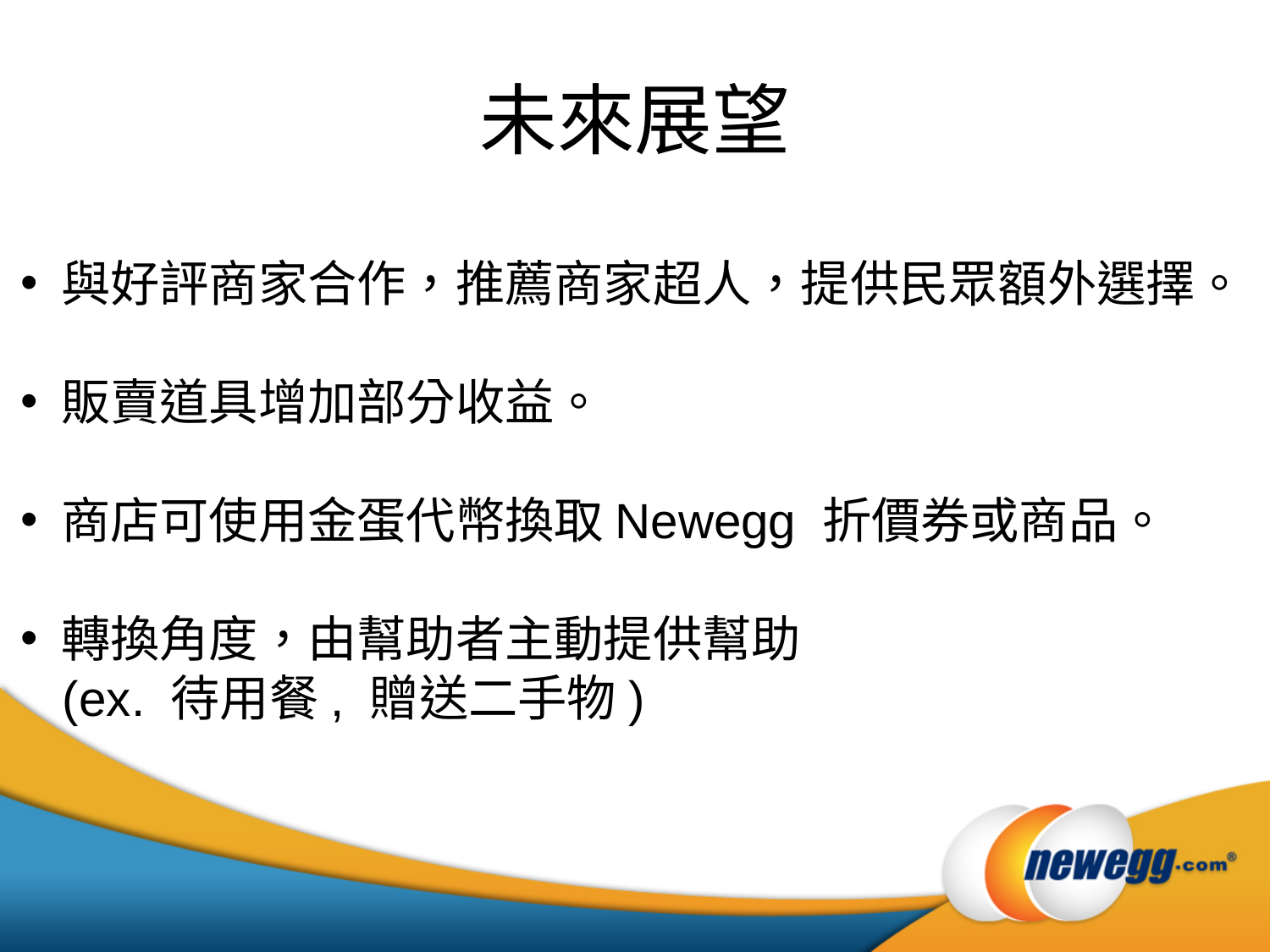

# 未來展望
與好評商家合作，推薦商家超人，提供民眾額外選擇。

販賣道具增加部分收益。

商店可使用金蛋代幣換取Newegg 折價券或商品。

轉換角度，由幫助者主動提供幫助
   (ex. 待用餐, 贈送二手物)